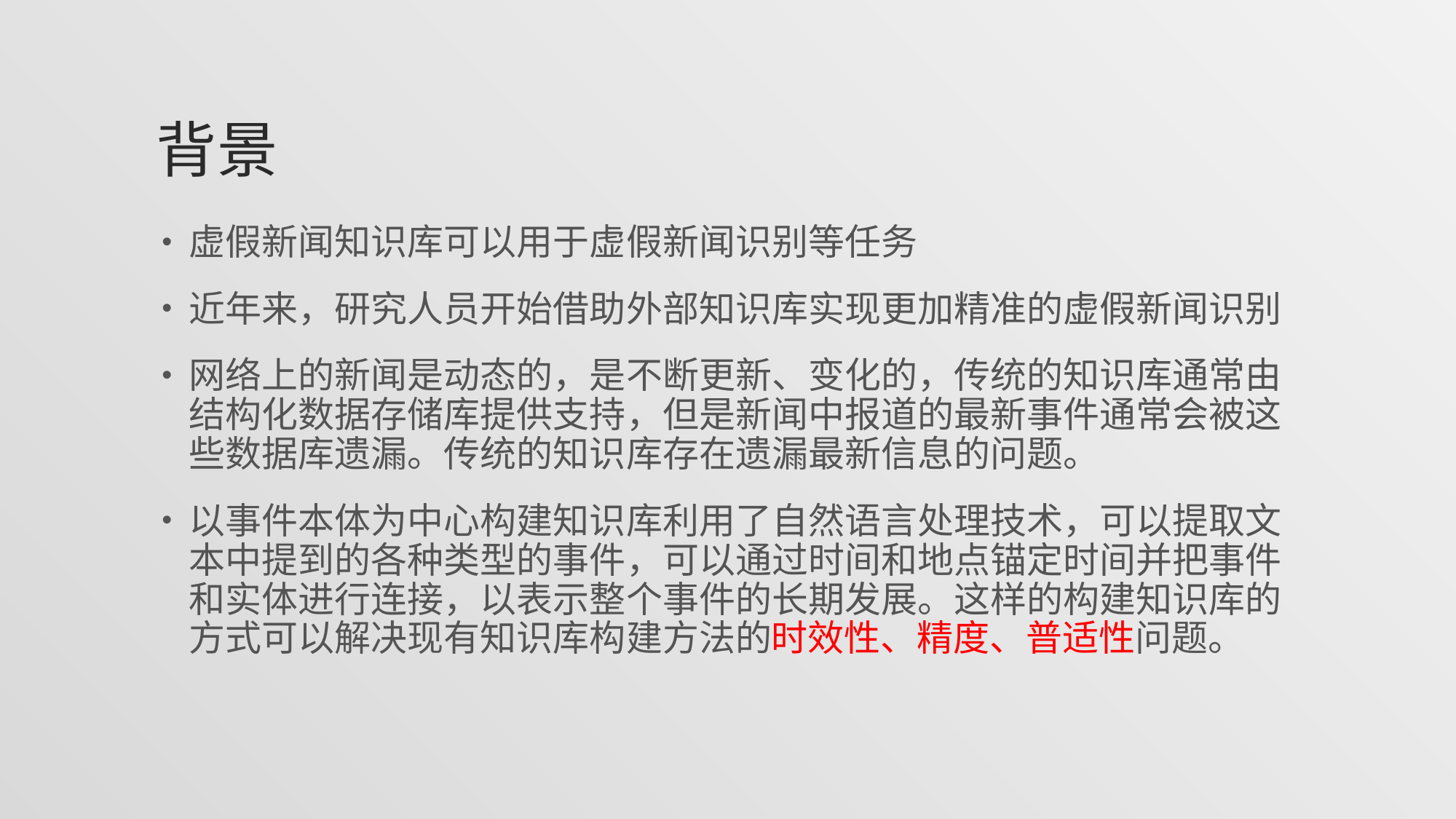

# 背景
虚假新闻知识库可以用于虚假新闻识别等任务
近年来，研究人员开始借助外部知识库实现更加精准的虚假新闻识别
网络上的新闻是动态的，是不断更新、变化的，传统的知识库通常由结构化数据存储库提供支持，但是新闻中报道的最新事件通常会被这些数据库遗漏。传统的知识库存在遗漏最新信息的问题。
以事件本体为中心构建知识库利用了自然语言处理技术，可以提取文本中提到的各种类型的事件，可以通过时间和地点锚定时间并把事件和实体进行连接，以表示整个事件的长期发展。这样的构建知识库的方式可以解决现有知识库构建方法的时效性、精度、普适性问题。